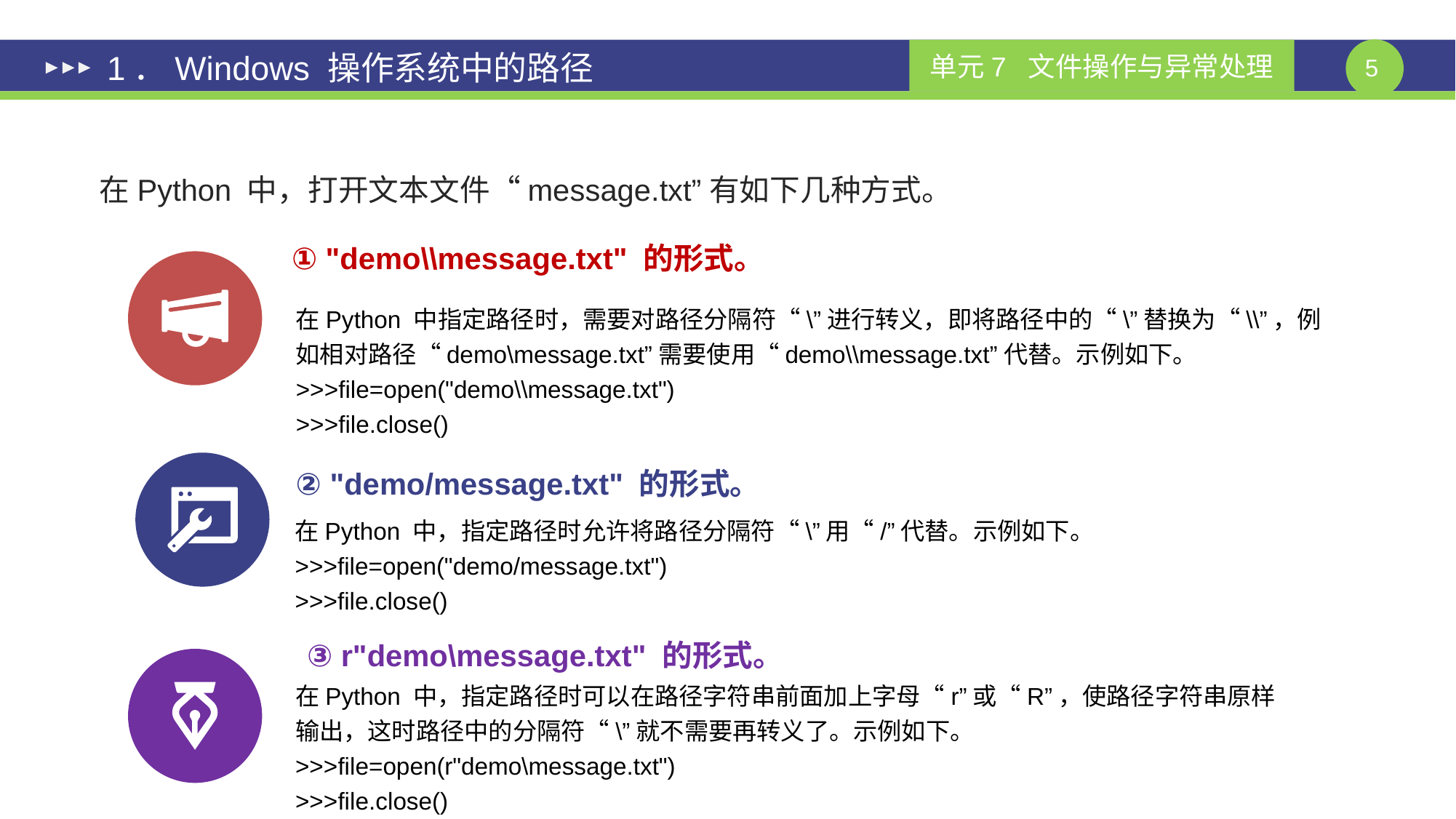

# 1．Windows 操作系统中的路径
在Python 中，打开文本文件“message.txt”有如下几种方式。
① "demo\\message.txt" 的形式。

在Python 中指定路径时，需要对路径分隔符“\”进行转义，即将路径中的“\”替换为“\\”，例如相对路径“demo\message.txt”需要使用“demo\\message.txt”代替。示例如下。
>>>file=open("demo\\message.txt")
>>>file.close()

② "demo/message.txt" 的形式。

在Python 中，指定路径时允许将路径分隔符“\”用“/”代替。示例如下。
>>>file=open("demo/message.txt")
>>>file.close()
③ r"demo\message.txt" 的形式。

在Python 中，指定路径时可以在路径字符串前面加上字母“r”或“R”，使路径字符串原样输出，这时路径中的分隔符“\”就不需要再转义了。示例如下。
>>>file=open(r"demo\message.txt")
>>>file.close()